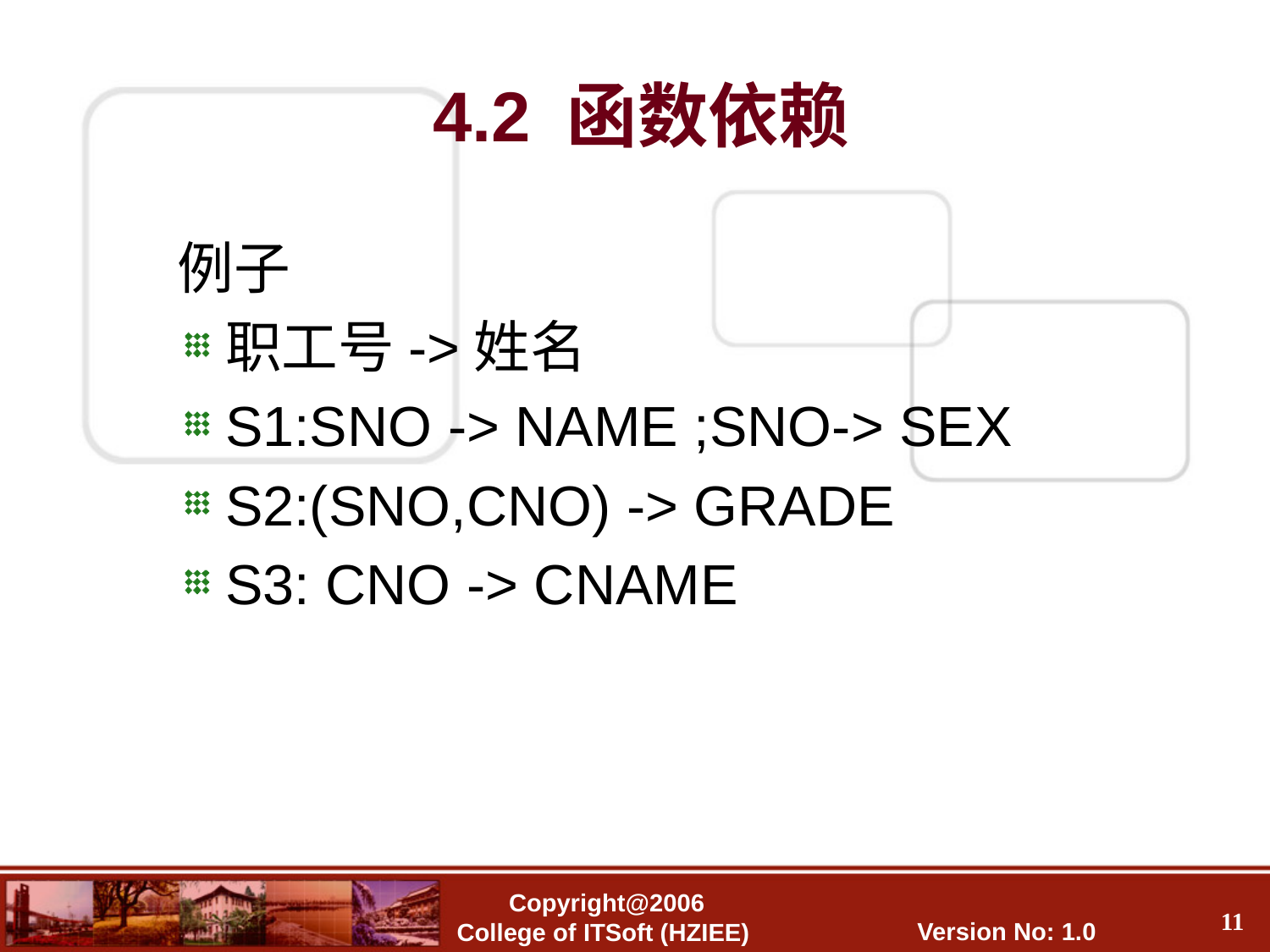

4.2 函数依赖
例子
职工号->姓名
S1:SNO -> NAME ;SNO-> SEX
S2:(SNO,CNO) -> GRADE
S3: CNO -> CNAME